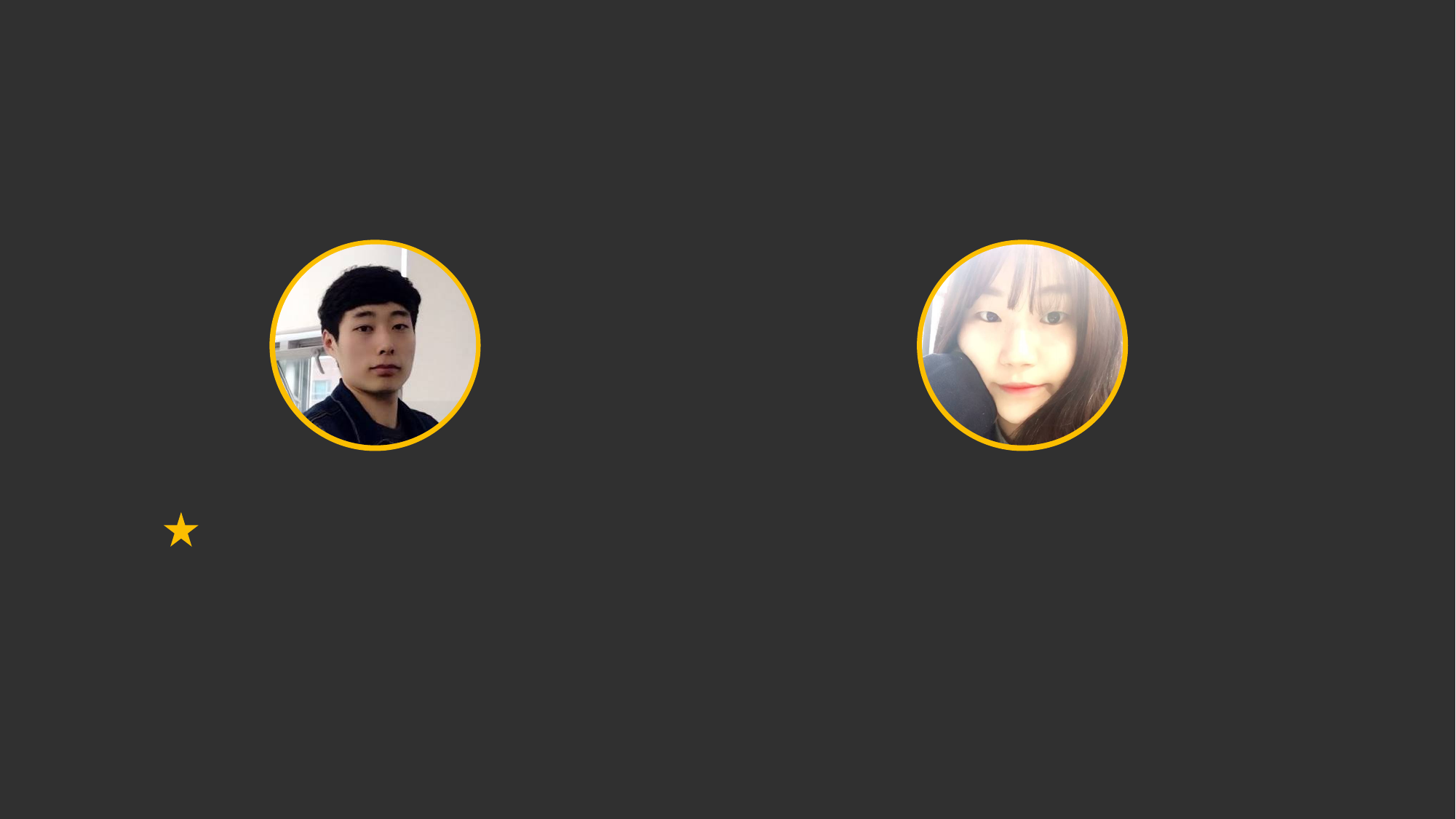

창업팀 소개

변가은
김남욱

금오공과대학교 4학년 재학중
* 경험
DB 연동 웹 프로그램 개발
교내 창업행사 참여
* 역할
DB 설계
팀장

금오공과대학교 4학년 재학중
* 경험
DB 연동  Android APP 개발
교내 창업행사 참여
* 역할
UI 구현